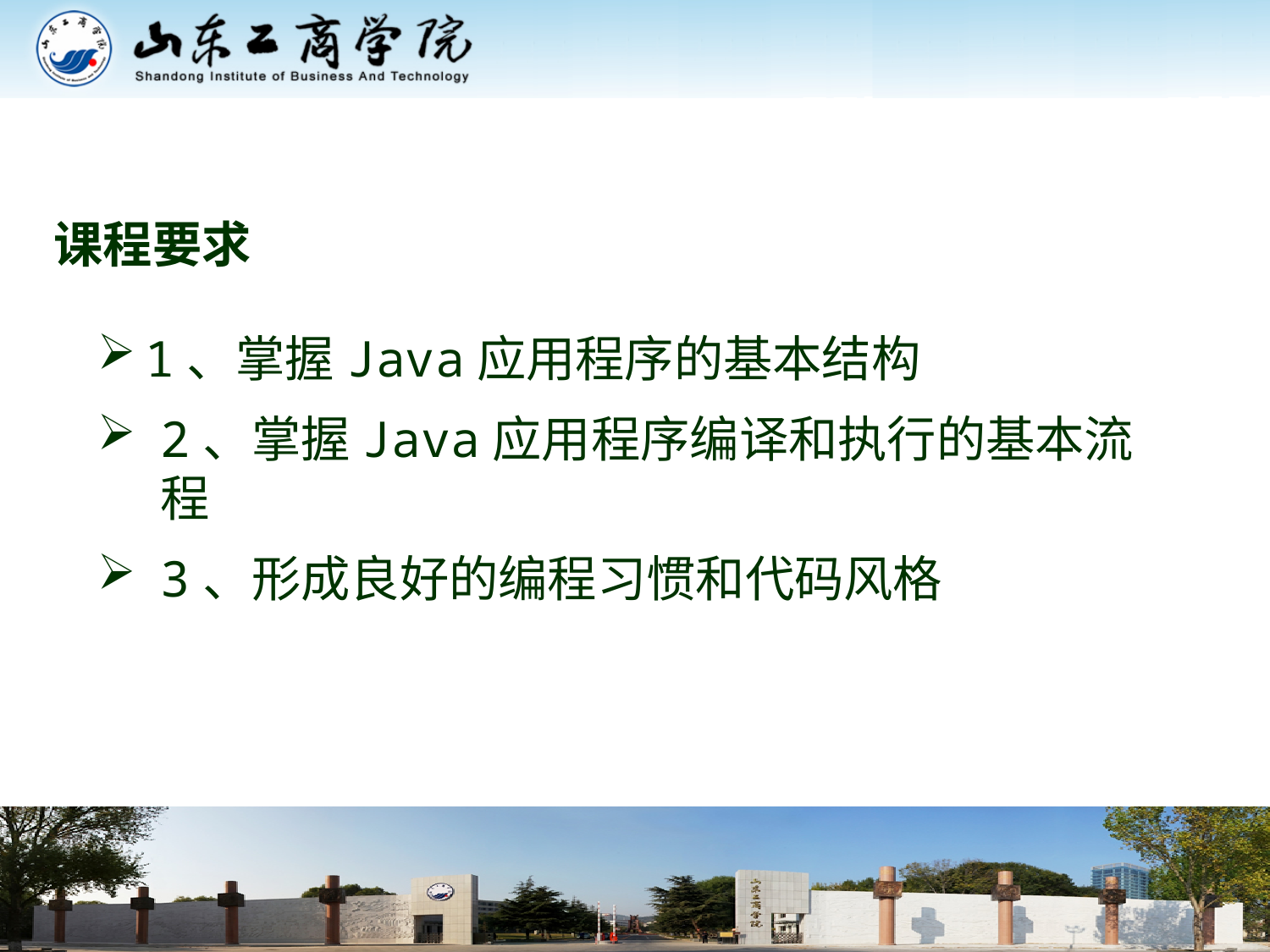

课程要求
1、掌握Java应用程序的基本结构
2、掌握Java应用程序编译和执行的基本流程
3、形成良好的编程习惯和代码风格